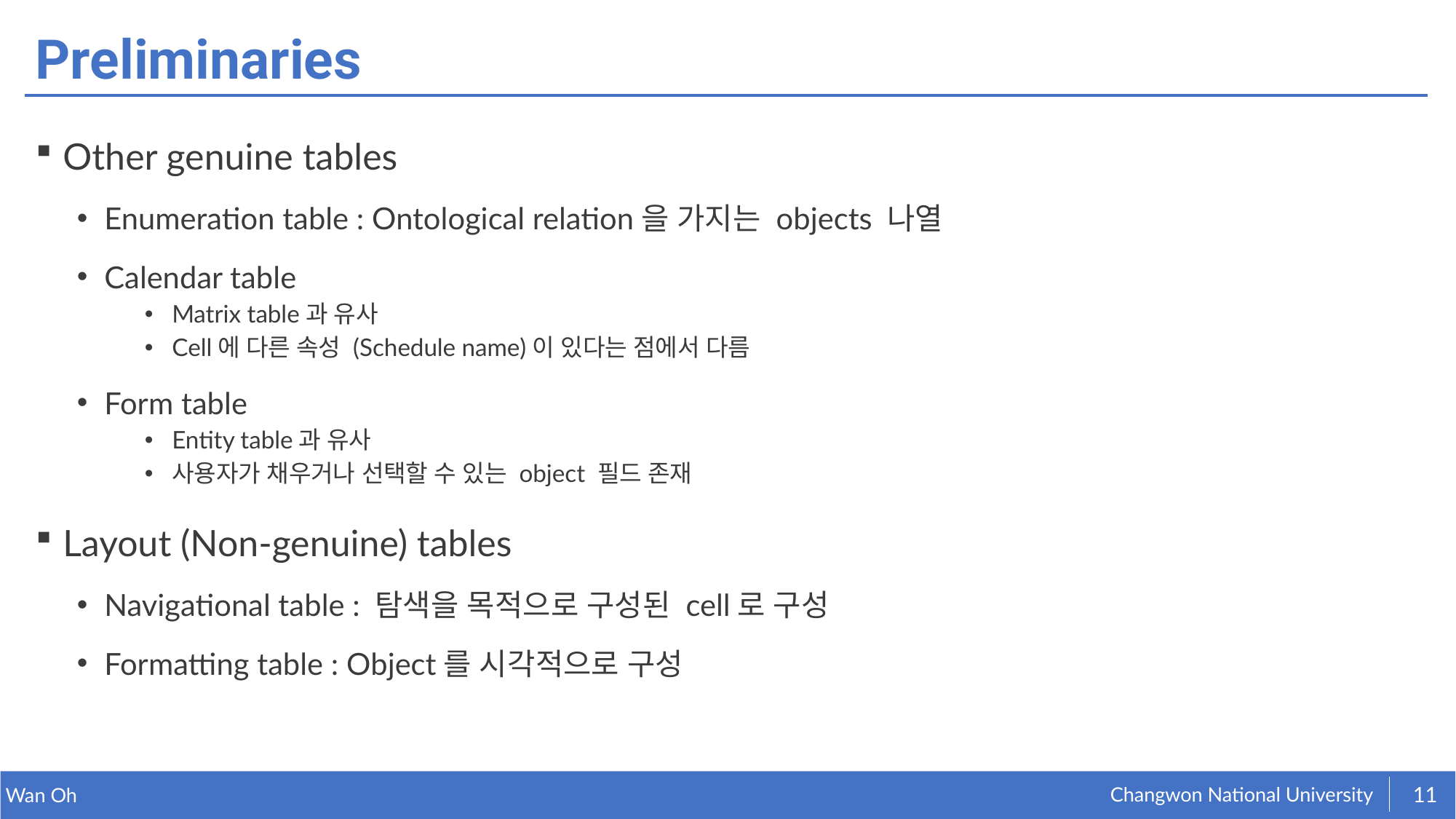

# Preliminaries
Other genuine tables
Enumeration table : Ontological relation을 가지는 objects 나열
Calendar table
Matrix table과 유사
Cell에 다른 속성 (Schedule name)이 있다는 점에서 다름
Form table
Entity table과 유사
사용자가 채우거나 선택할 수 있는 object 필드 존재
Layout (Non-genuine) tables
Navigational table : 탐색을 목적으로 구성된 cell로 구성
Formatting table : Object를 시각적으로 구성
11